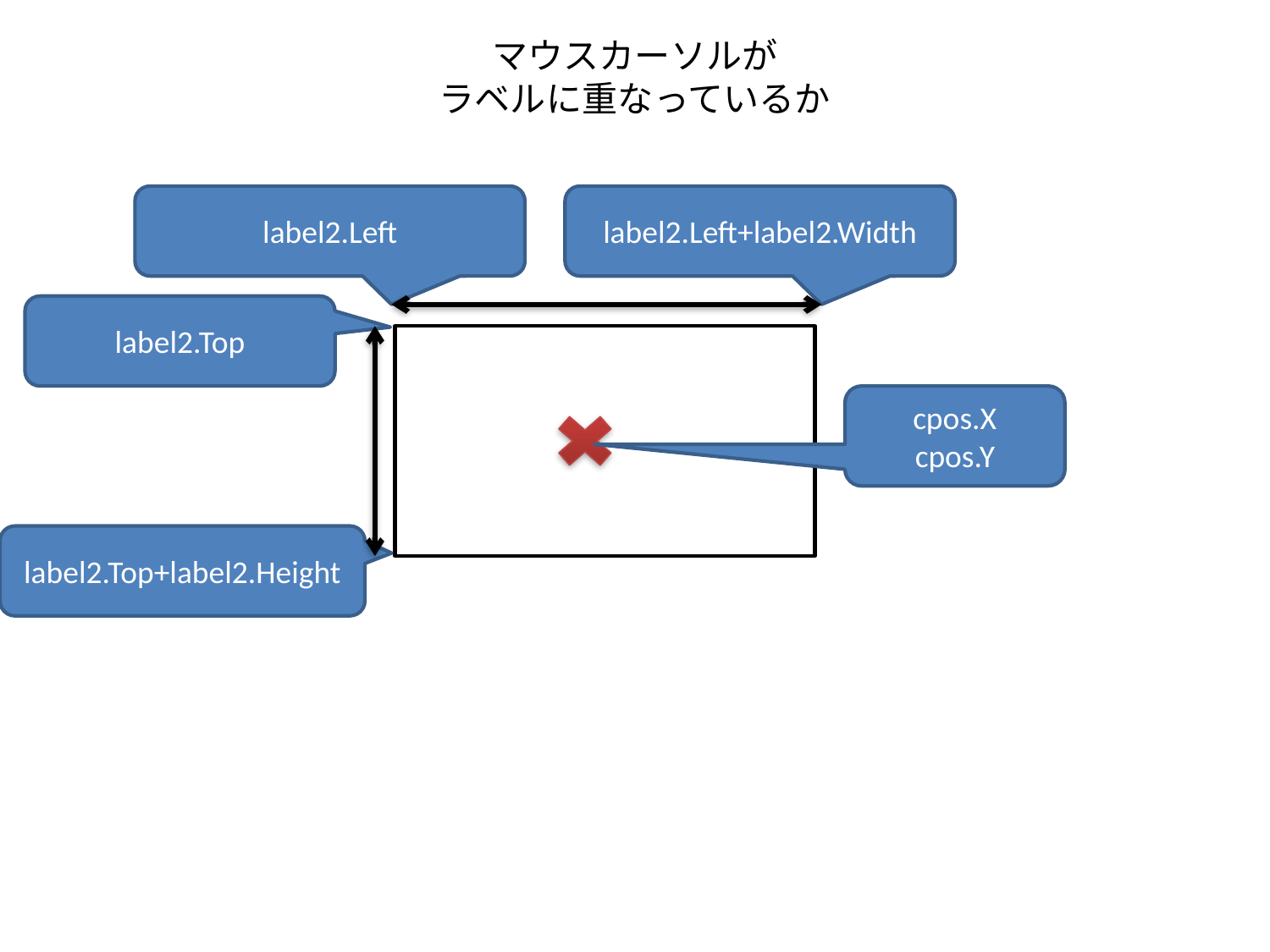

# マウスカーソルが ラベルに重なっているか

label2.Left
label2.Left+label2.Width
label2.Top

cpos.X
cpos.Y

label2.Top+label2.Height